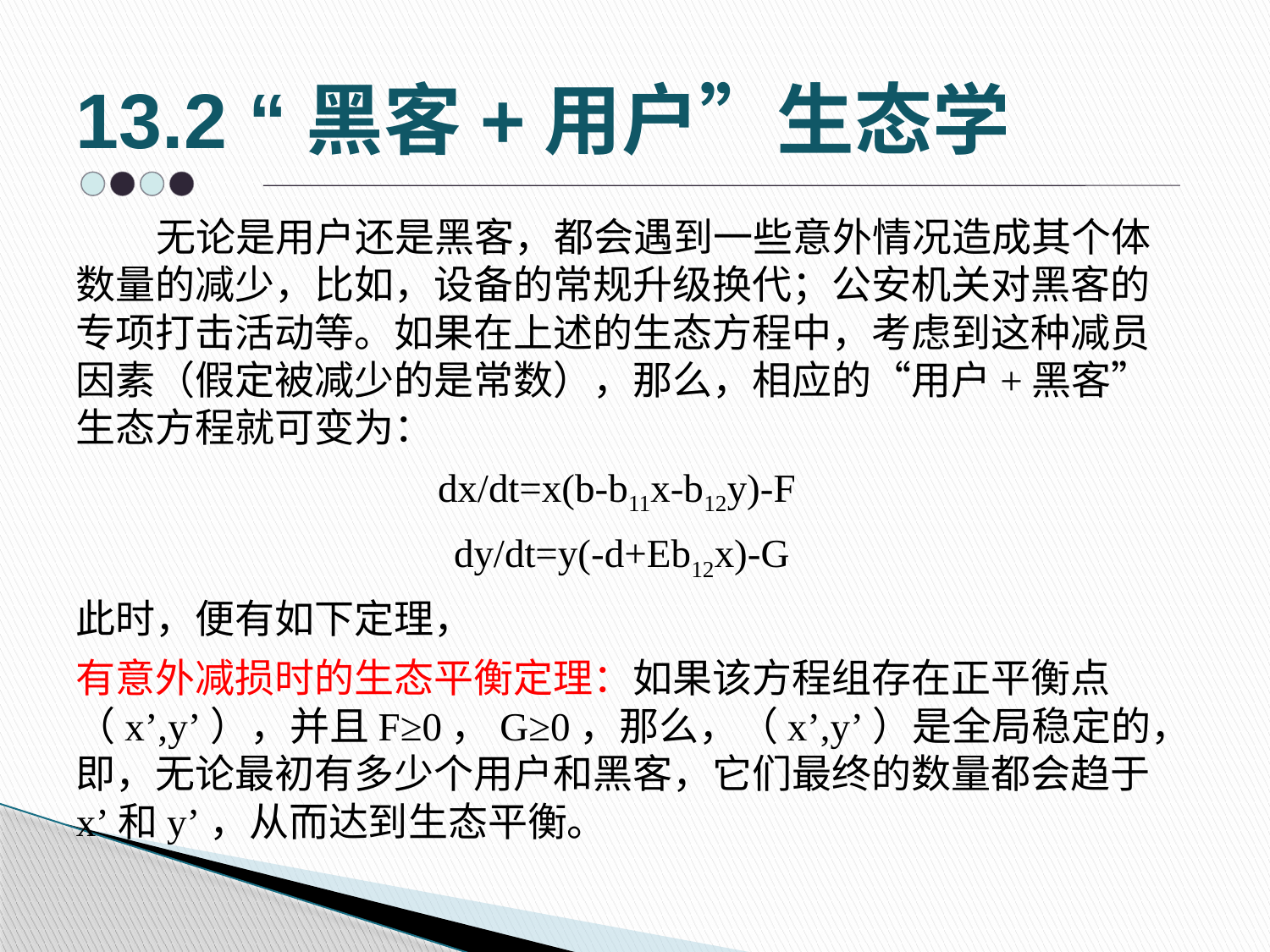

# 13.2 “黑客+用户”生态学

        无论是用户还是黑客，都会遇到一些意外情况造成其个体数量的减少，比如，设备的常规升级换代；公安机关对黑客的专项打击活动等。如果在上述的生态方程中，考虑到这种减员因素（假定被减少的是常数），那么，相应的“用户+黑客”生态方程就可变为：
dx/dt=x(b-b11x-b12y)-F
dy/dt=y(-d+Eb12x)-G
此时，便有如下定理，
有意外减损时的生态平衡定理：如果该方程组存在正平衡点（x’,y’），并且F≥0，G≥0，那么，（x’,y’）是全局稳定的，即，无论最初有多少个用户和黑客，它们最终的数量都会趋于x’和y’，从而达到生态平衡。